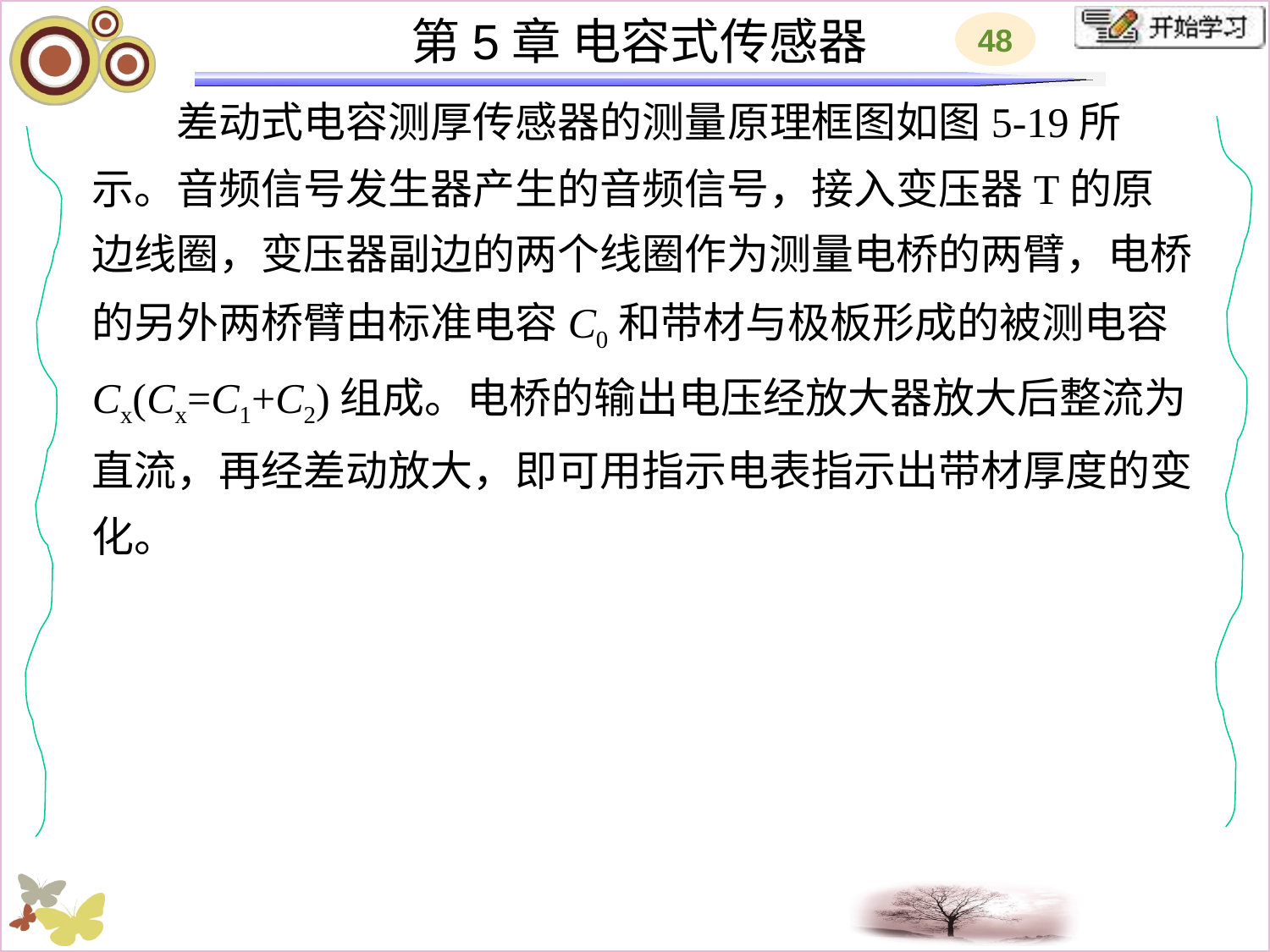

# 差动式电容测厚传感器的测量原理框图如图5-19所示。音频信号发生器产生的音频信号，接入变压器T的原边线圈，变压器副边的两个线圈作为测量电桥的两臂，电桥的另外两桥臂由标准电容C0和带材与极板形成的被测电容Cx(Cx=C1+C2)组成。电桥的输出电压经放大器放大后整流为直流，再经差动放大，即可用指示电表指示出带材厚度的变化。